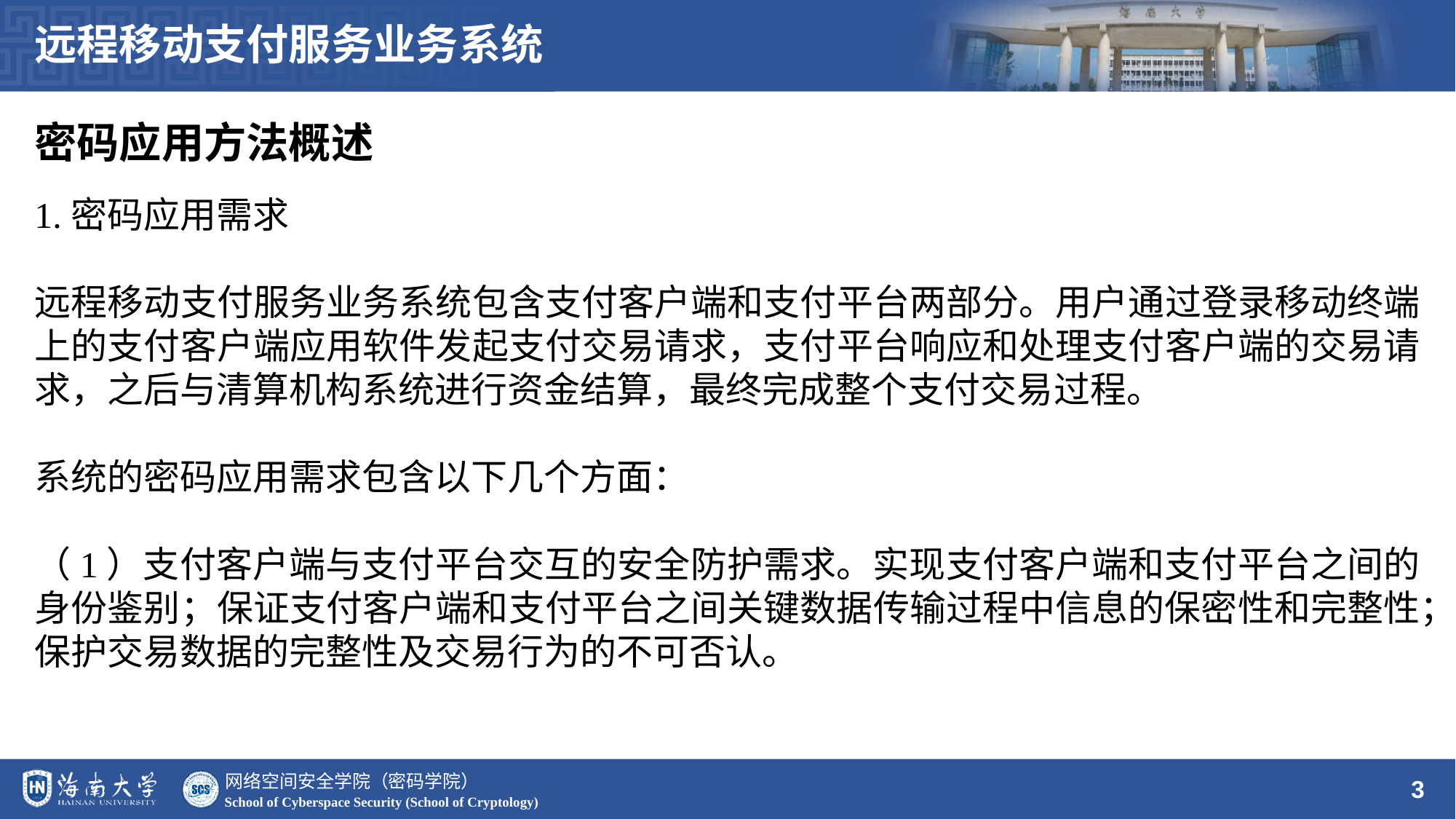

远程移动支付服务业务系统

密码应用方法概述
1.密码应用需求

远程移动支付服务业务系统包含支付客户端和支付平台两部分。用户通过登录移动终端上的支付客户端应用软件发起支付交易请求，支付平台响应和处理支付客户端的交易请求，之后与清算机构系统进行资金结算，最终完成整个支付交易过程。

系统的密码应用需求包含以下几个方面：

（1）支付客户端与支付平台交互的安全防护需求。实现支付客户端和支付平台之间的身份鉴别；保证支付客户端和支付平台之间关键数据传输过程中信息的保密性和完整性；保护交易数据的完整性及交易行为的不可否认。
3